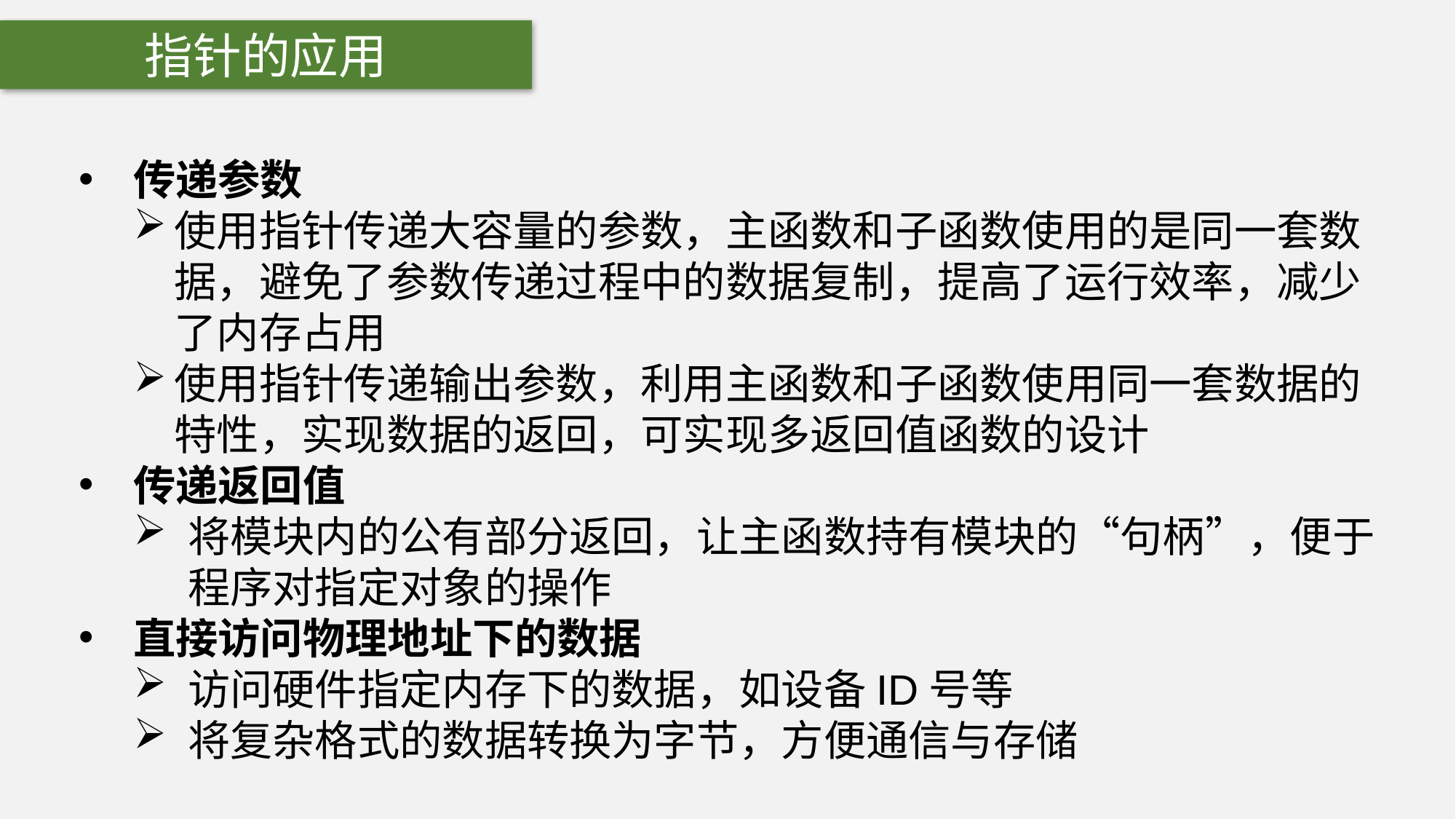

指针的应用
传递参数
使用指针传递大容量的参数，主函数和子函数使用的是同一套数据，避免了参数传递过程中的数据复制，提高了运行效率，减少了内存占用
使用指针传递输出参数，利用主函数和子函数使用同一套数据的特性，实现数据的返回，可实现多返回值函数的设计
传递返回值
将模块内的公有部分返回，让主函数持有模块的“句柄”，便于程序对指定对象的操作
直接访问物理地址下的数据
访问硬件指定内存下的数据，如设备ID号等
将复杂格式的数据转换为字节，方便通信与存储